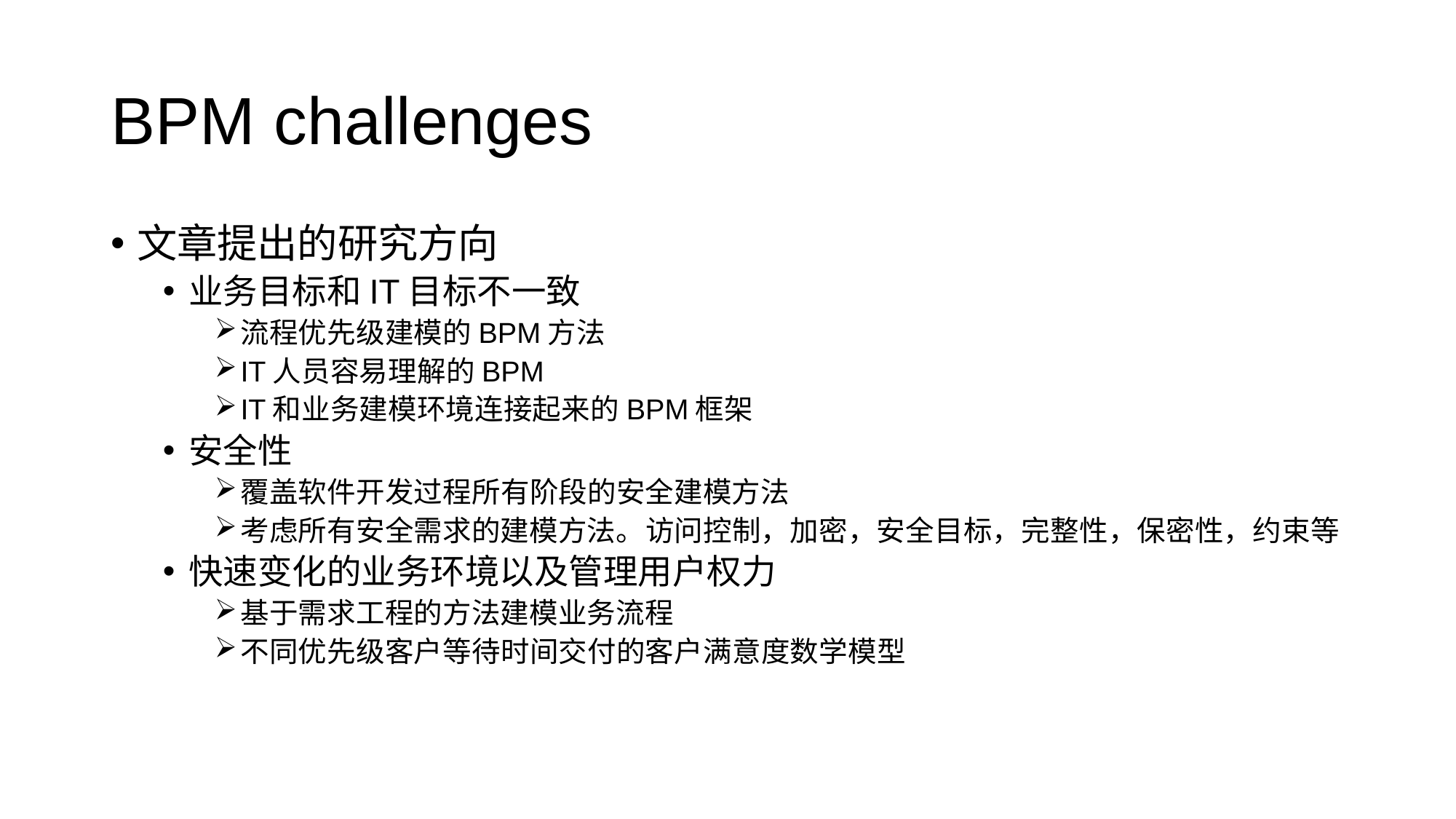

# BPM challenges
文章提出的研究方向
业务目标和IT目标不一致
流程优先级建模的BPM方法
IT人员容易理解的BPM
IT和业务建模环境连接起来的BPM框架
安全性
覆盖软件开发过程所有阶段的安全建模方法
考虑所有安全需求的建模方法。访问控制，加密，安全目标，完整性，保密性，约束等
快速变化的业务环境以及管理用户权力
基于需求工程的方法建模业务流程
不同优先级客户等待时间交付的客户满意度数学模型